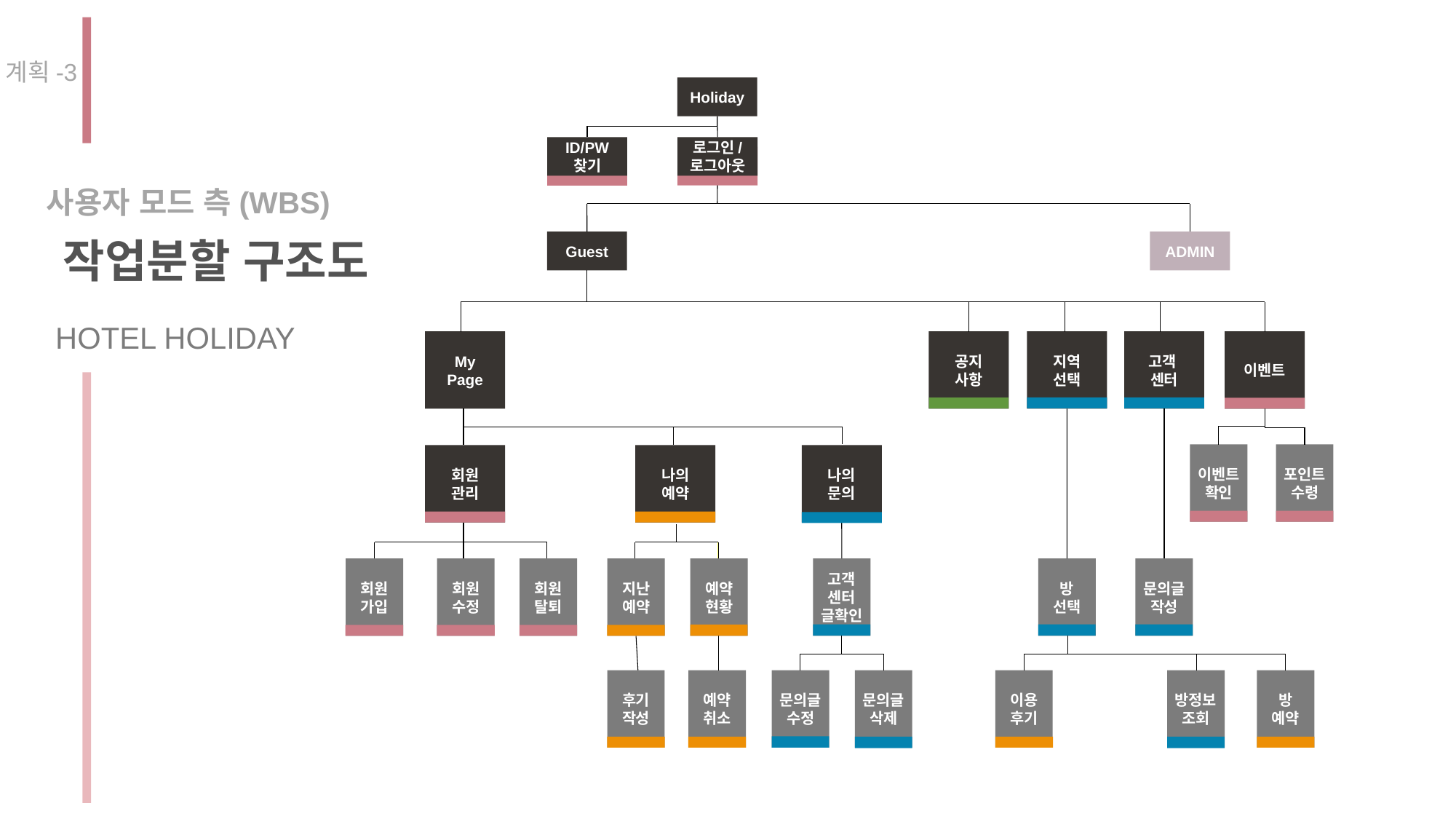

계획-3
Holiday
ID/PW
찾기
로그인/
로그아웃

사용자 모드 측(WBS)
작업분할 구조도
Guest
ADMIN
HOTEL HOLIDAY
My
Page
공지
사항
지역
선택
고객
센터
이벤트

이벤트
확인
포인트
수령
회원
관리
나의
예약
나의
문의

회원
가입
회원
수정
회원
탈퇴
지난
예약
예약
현황
고객
센터
글확인
방
선택
문의글
작성

후기
작성
예약
취소
문의글
수정
문의글
삭제
이용
후기
방정보
조회
방
예약